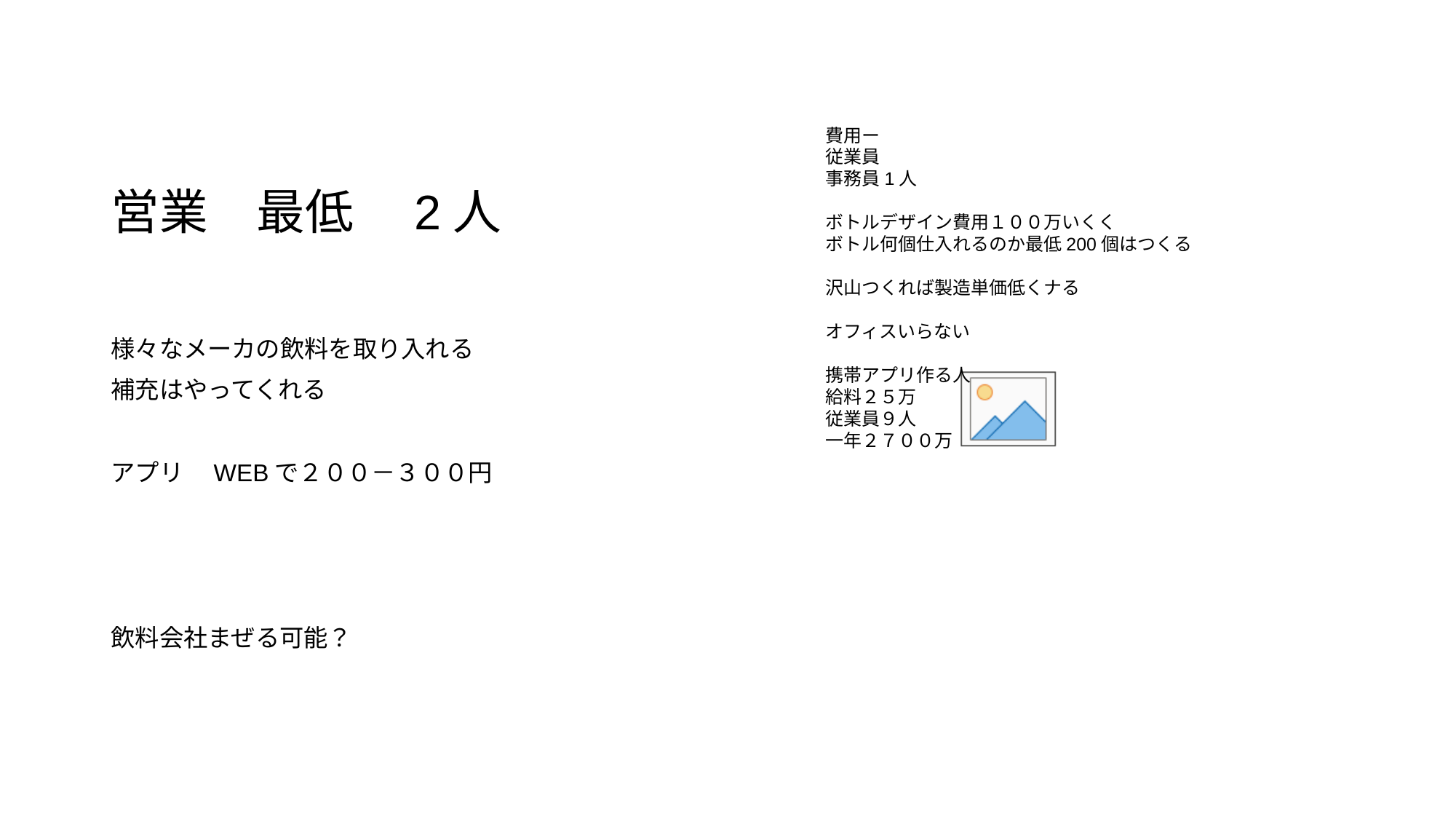

# 営業　最低　2人
費用ー
従業員
事務員1人

ボトルデザイン費用１００万いくく
ボトル何個仕入れるのか最低200個はつくる

沢山つくれば製造単価低くナる

オフィスいらない

携帯アプリ作る人
給料２５万
従業員９人
一年２７００万

様々なメーカの飲料を取り入れる
補充はやってくれる

アプリ　WEBで２００－３００円

飲料会社まぜる可能？